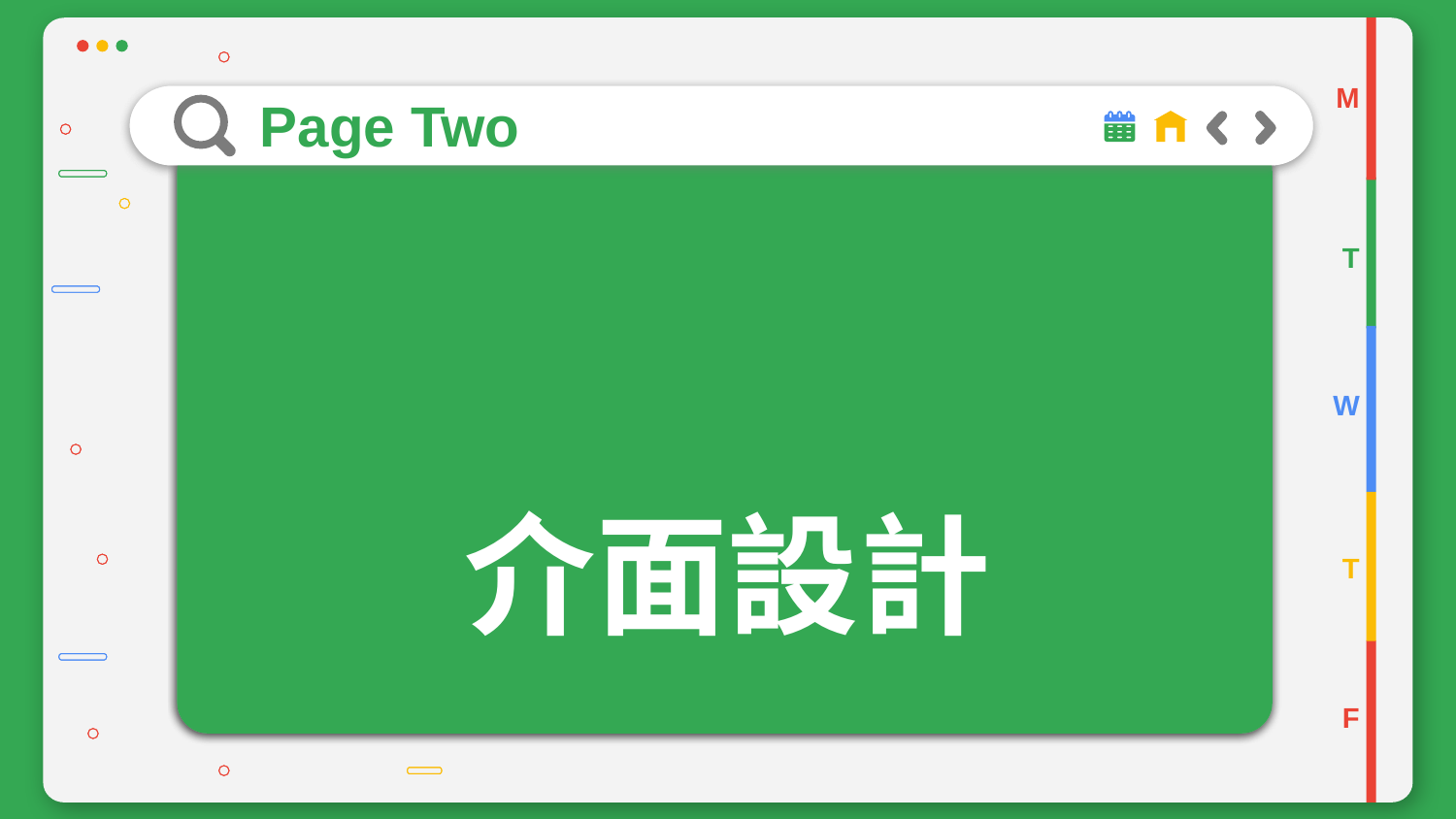

M

Page Two

T

W

介面設計
T

F